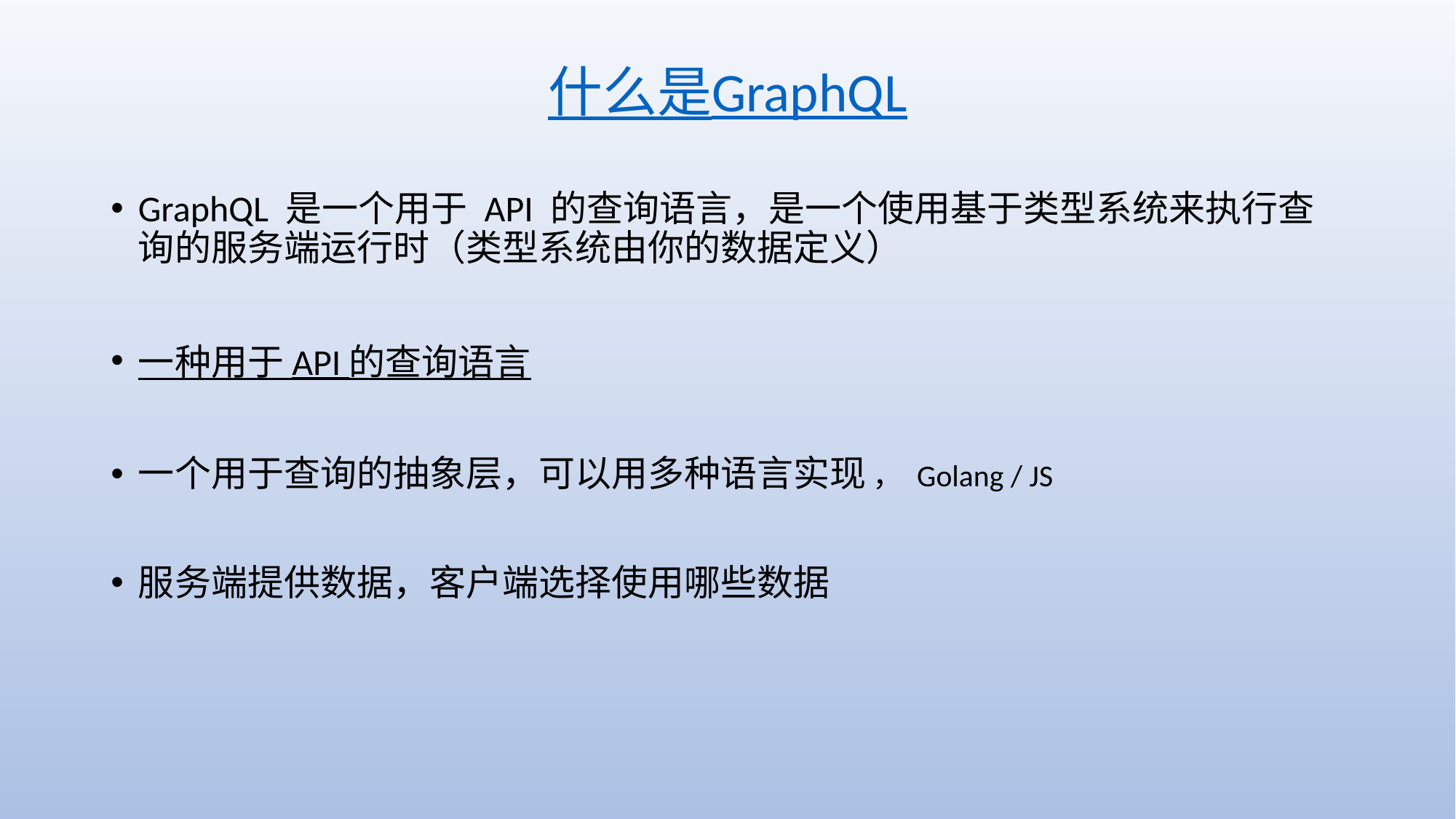

# 什么是GraphQL
GraphQL 是一个用于 API 的查询语言，是一个使用基于类型系统来执行查询的服务端运行时（类型系统由你的数据定义）

一种用于 API 的查询语言

一个用于查询的抽象层，可以用多种语言实现 ， Golang / JS

服务端提供数据，客户端选择使用哪些数据